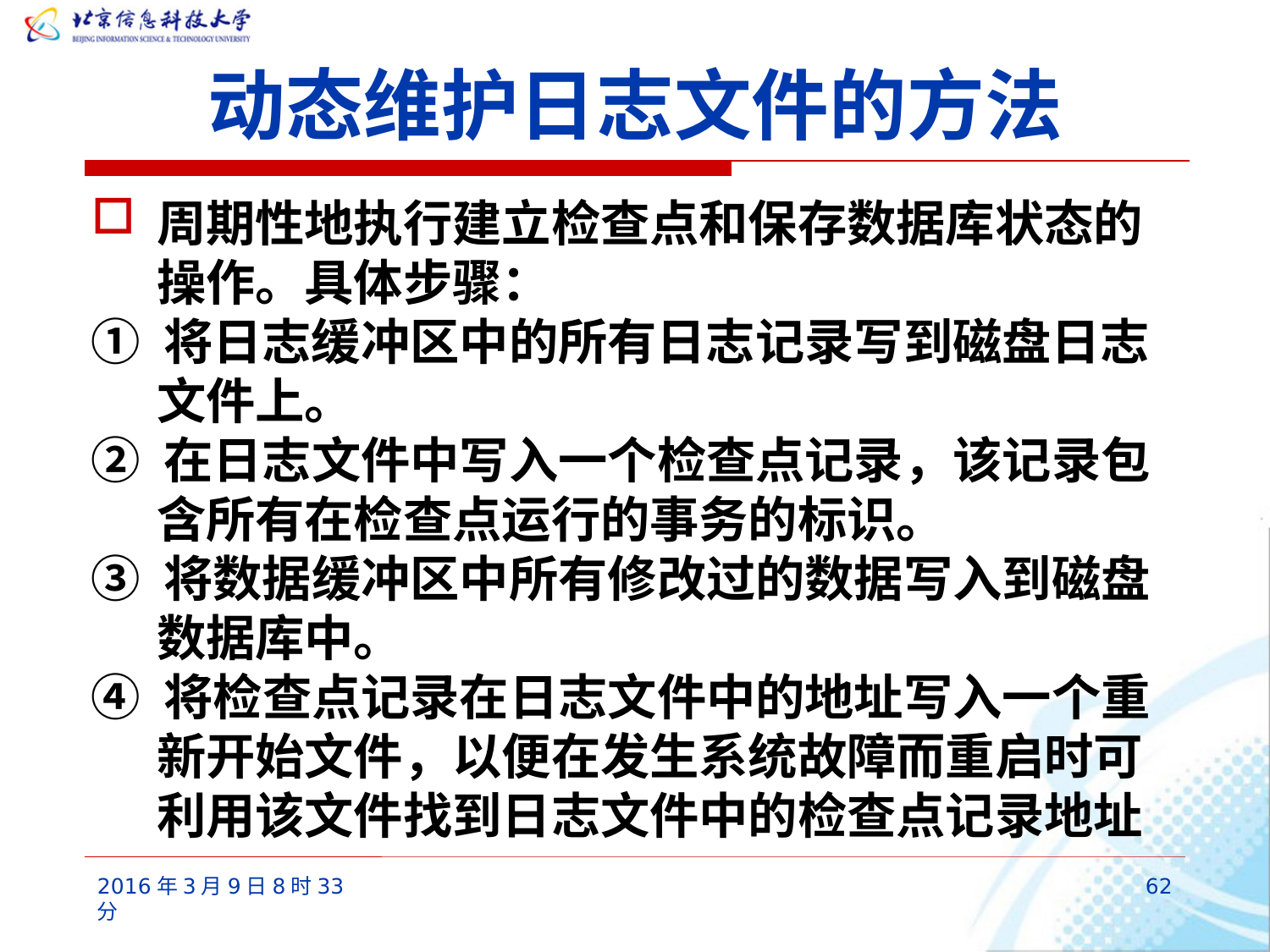

# 动态维护日志文件的方法
周期性地执行建立检查点和保存数据库状态的操作。具体步骤：
① 将日志缓冲区中的所有日志记录写到磁盘日志文件上。
② 在日志文件中写入一个检查点记录，该记录包含所有在检查点运行的事务的标识。
③ 将数据缓冲区中所有修改过的数据写入到磁盘数据库中。
④ 将检查点记录在日志文件中的地址写入一个重新开始文件，以便在发生系统故障而重启时可利用该文件找到日志文件中的检查点记录地址
2016年3月9日8时33分
62